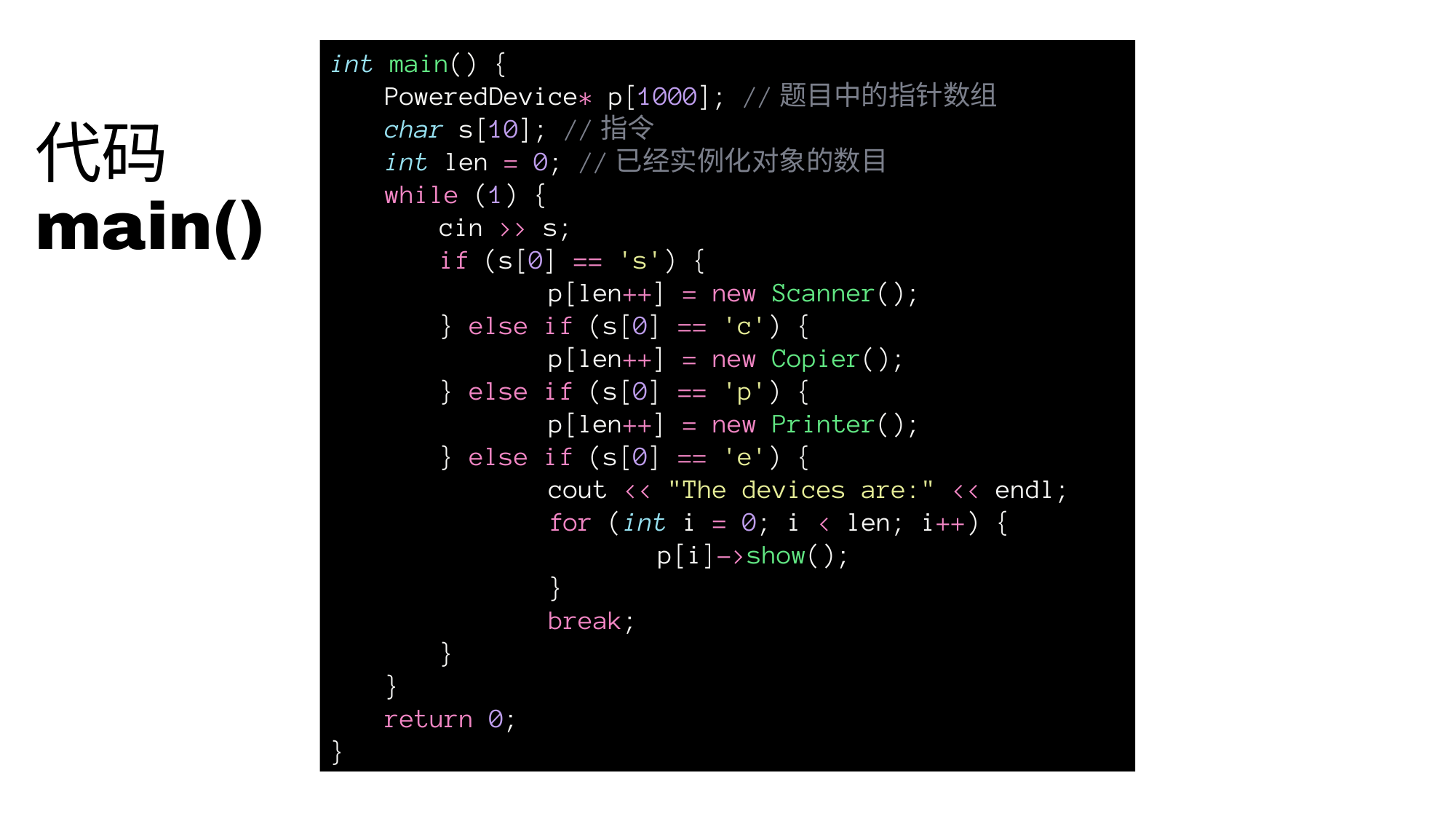

int main() {
PoweredDevice* p[1000]; //题目中的指针数组
char s[10]; //指令
int len = 0; //已经实例化对象的数目
while (1) {
cin >> s;
if (s[0] == 's') {
	p[len++] = new Scanner();
} else if (s[0] == 'c') {
	p[len++] = new Copier();
} else if (s[0] == 'p') {
	p[len++] = new Printer();
} else if (s[0] == 'e') {
	cout << "The devices are:" << endl;
	for (int i = 0; i < len; i++) {
		p[i]->show();
	}
	break;
}
}
return 0;
}
# 代码 main()